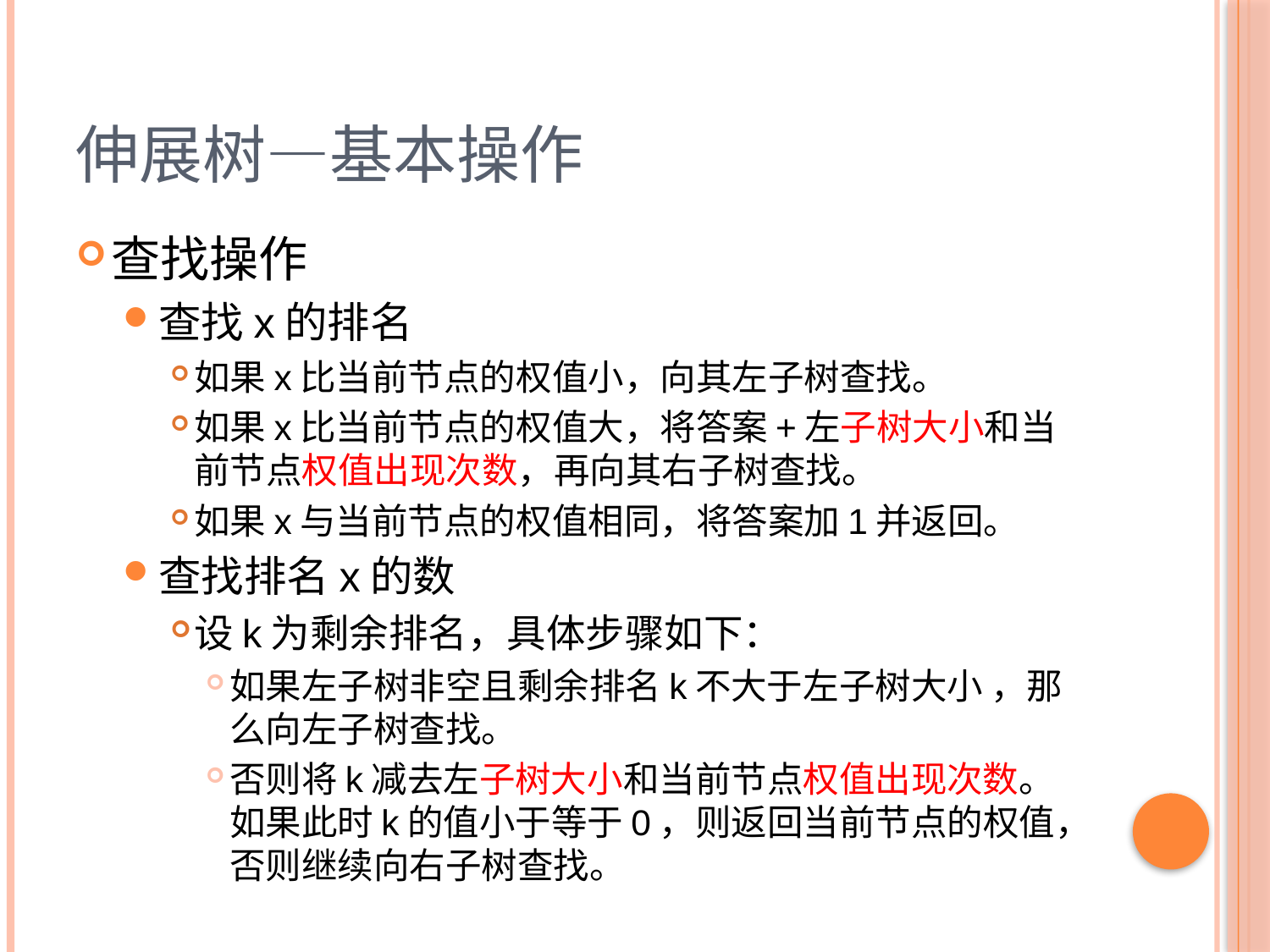

# 伸展树—基本操作
查找操作
查找x的排名
如果x比当前节点的权值小，向其左子树查找。
如果x比当前节点的权值大，将答案+左子树大小和当前节点权值出现次数，再向其右子树查找。
如果x与当前节点的权值相同，将答案加1并返回。
查找排名x的数
设k为剩余排名，具体步骤如下：
如果左子树非空且剩余排名k不大于左子树大小 ，那么向左子树查找。
否则将k减去左子树大小和当前节点权值出现次数。如果此时k的值小于等于0，则返回当前节点的权值，否则继续向右子树查找。